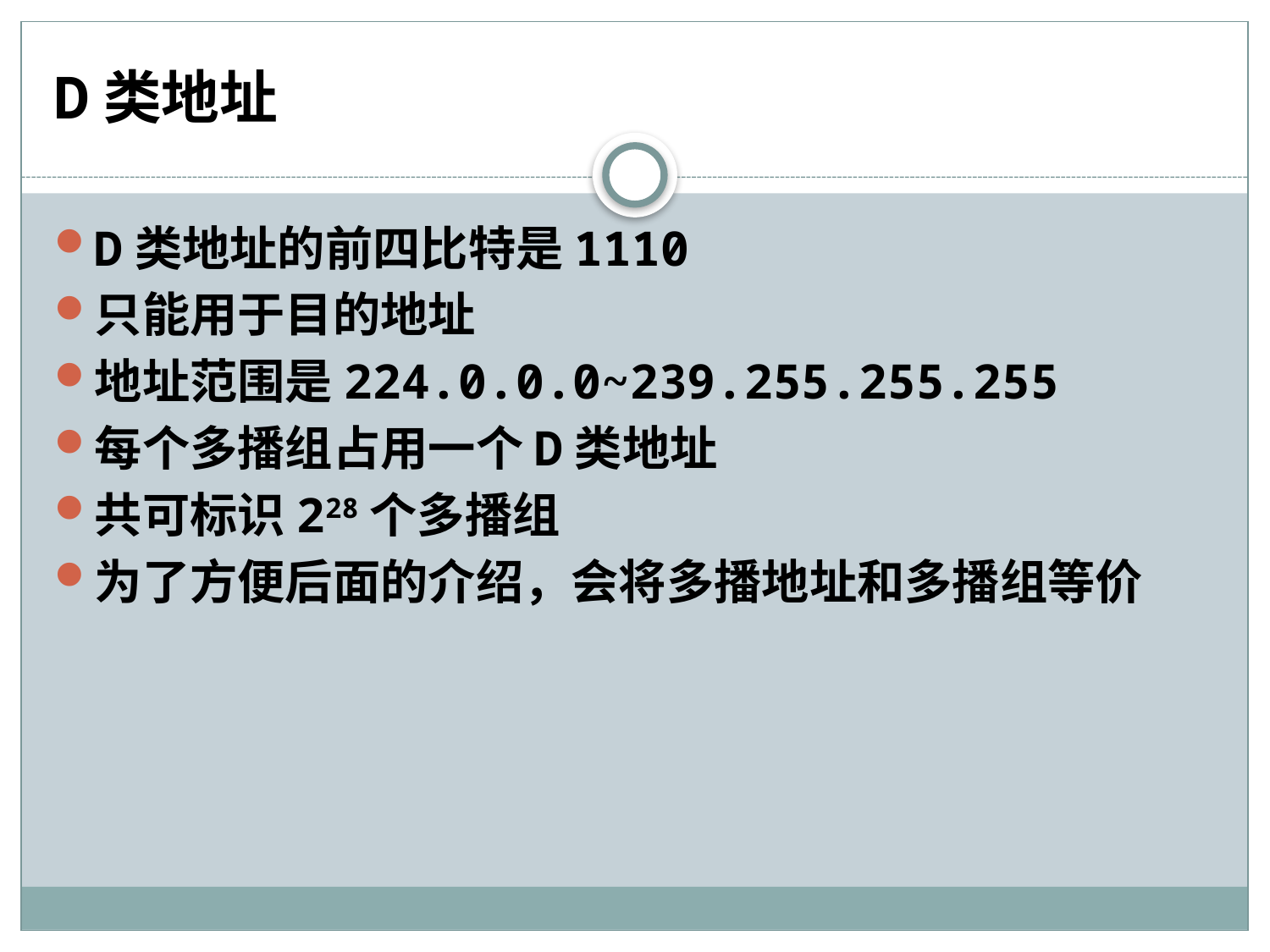

# D类地址
D类地址的前四比特是1110
只能用于目的地址
地址范围是224.0.0.0~239.255.255.255
每个多播组占用一个D类地址
共可标识228个多播组
为了方便后面的介绍，会将多播地址和多播组等价